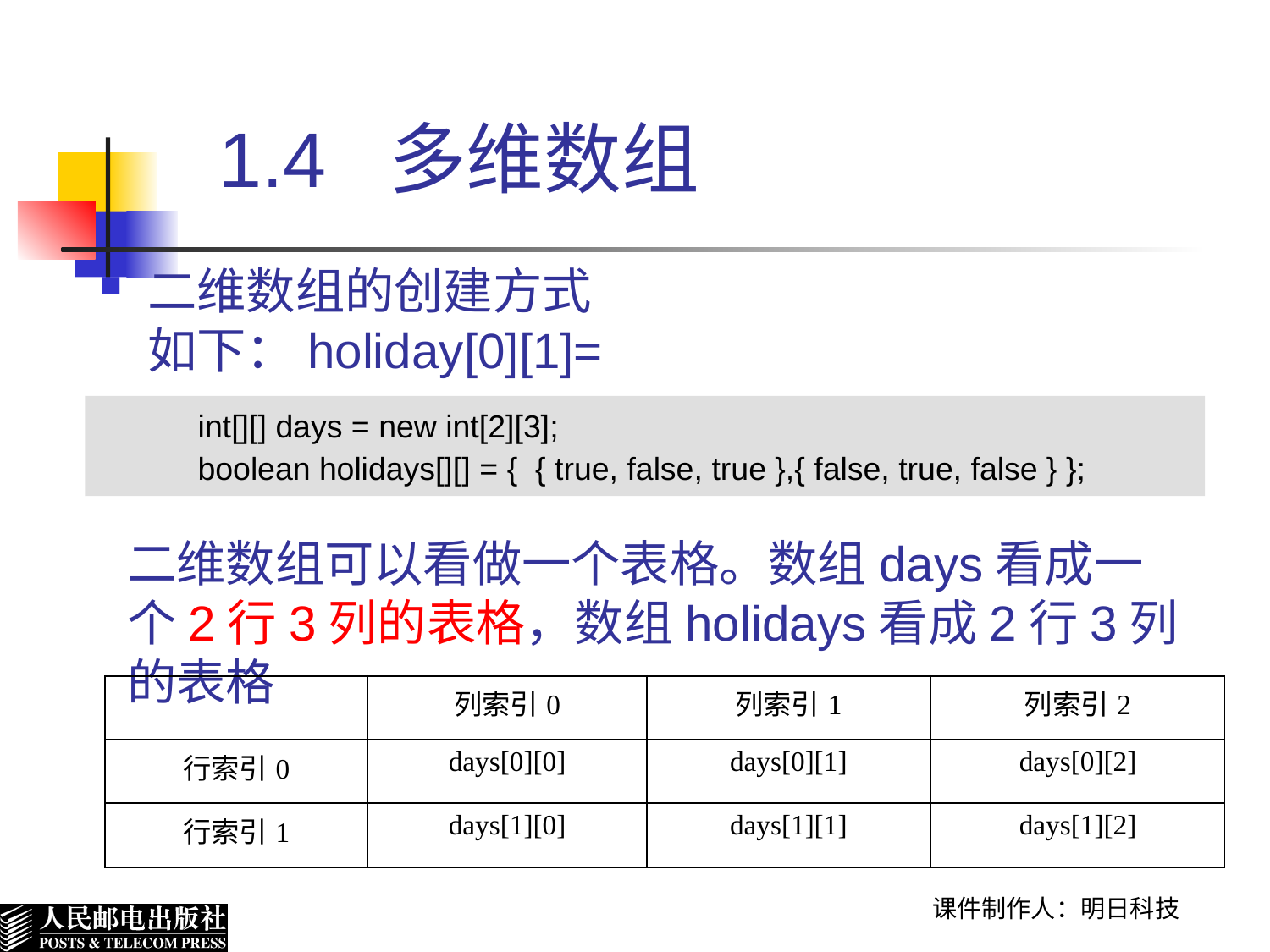

1.4  多维数组
二维数组的创建方式如下：holiday[0][1]=

int[][] days = new int[2][3];
boolean holidays[][] = {  { true, false, true },{ false, true, false } };
二维数组可以看做一个表格。数组days看成一个2行3列的表格，数组holidays看成2行3列的表格
|  | 列索引0 | 列索引1 | 列索引2 |
| --- | --- | --- | --- |
| 行索引0 | days[0][0] | days[0][1] | days[0][2] |
| 行索引1 | days[1][0] | days[1][1] | days[1][2] |
课件制作人：明日科技